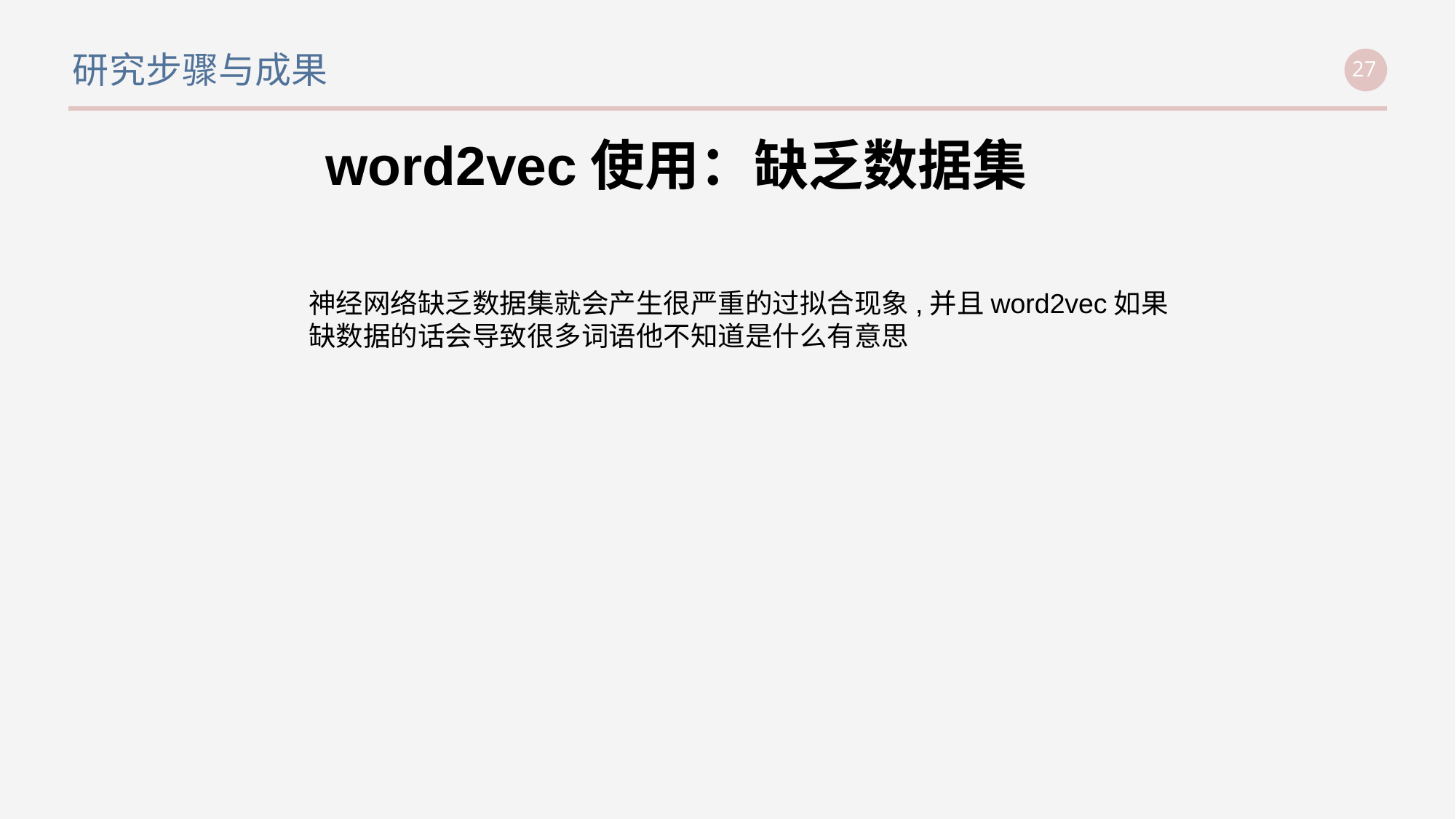

研究步骤与成果
word2vec使用：缺乏数据集
神经网络缺乏数据集就会产生很严重的过拟合现象,并且word2vec如果缺数据的话会导致很多词语他不知道是什么有意思